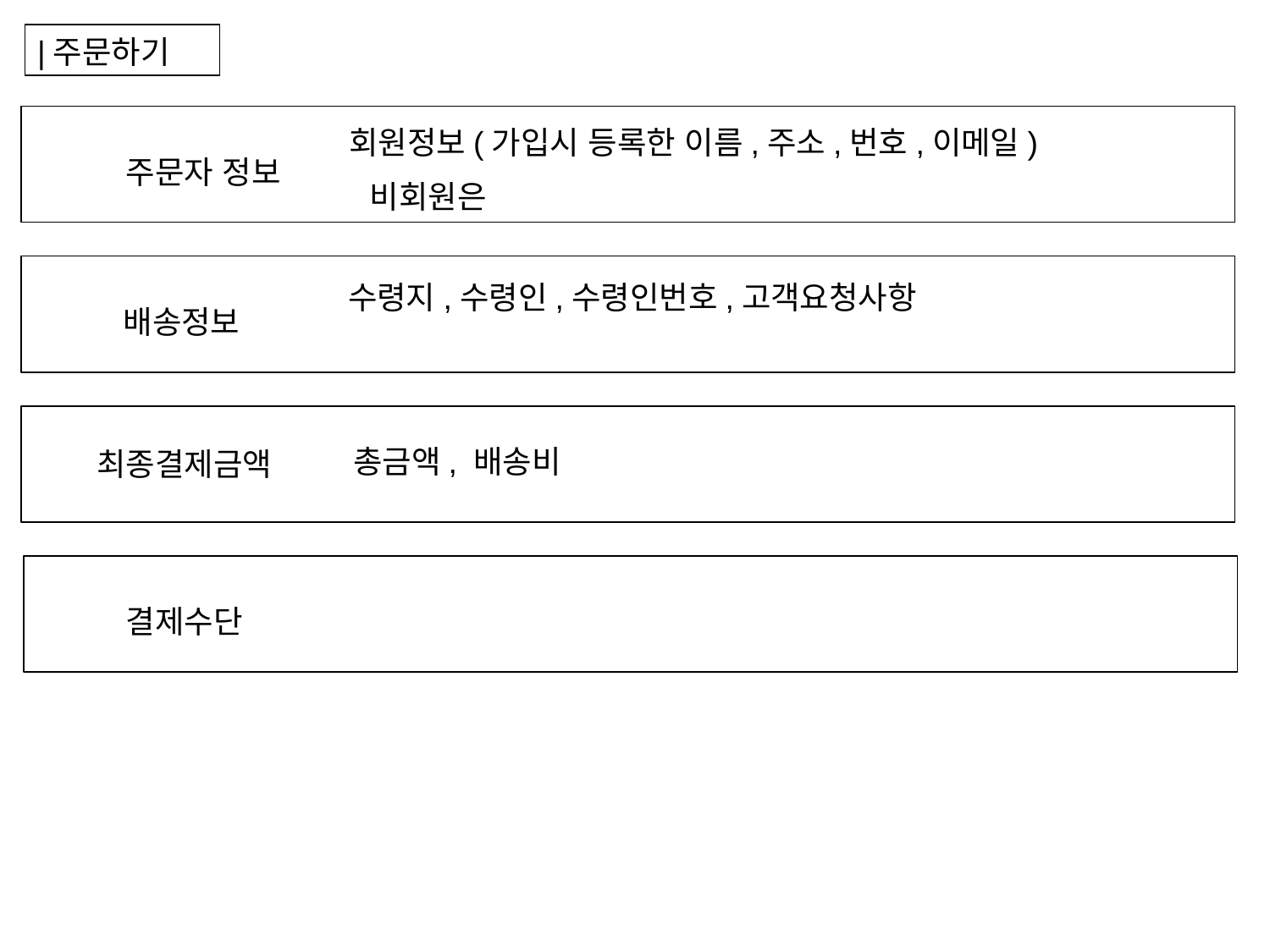

|주문하기

회원정보(가입시 등록한 이름,주소,번호,이메일)
주문자 정보
비회원은

수령지,수령인,수령인번호,고객요청사항
배송정보

총금액, 배송비
최종결제금액

결제수단